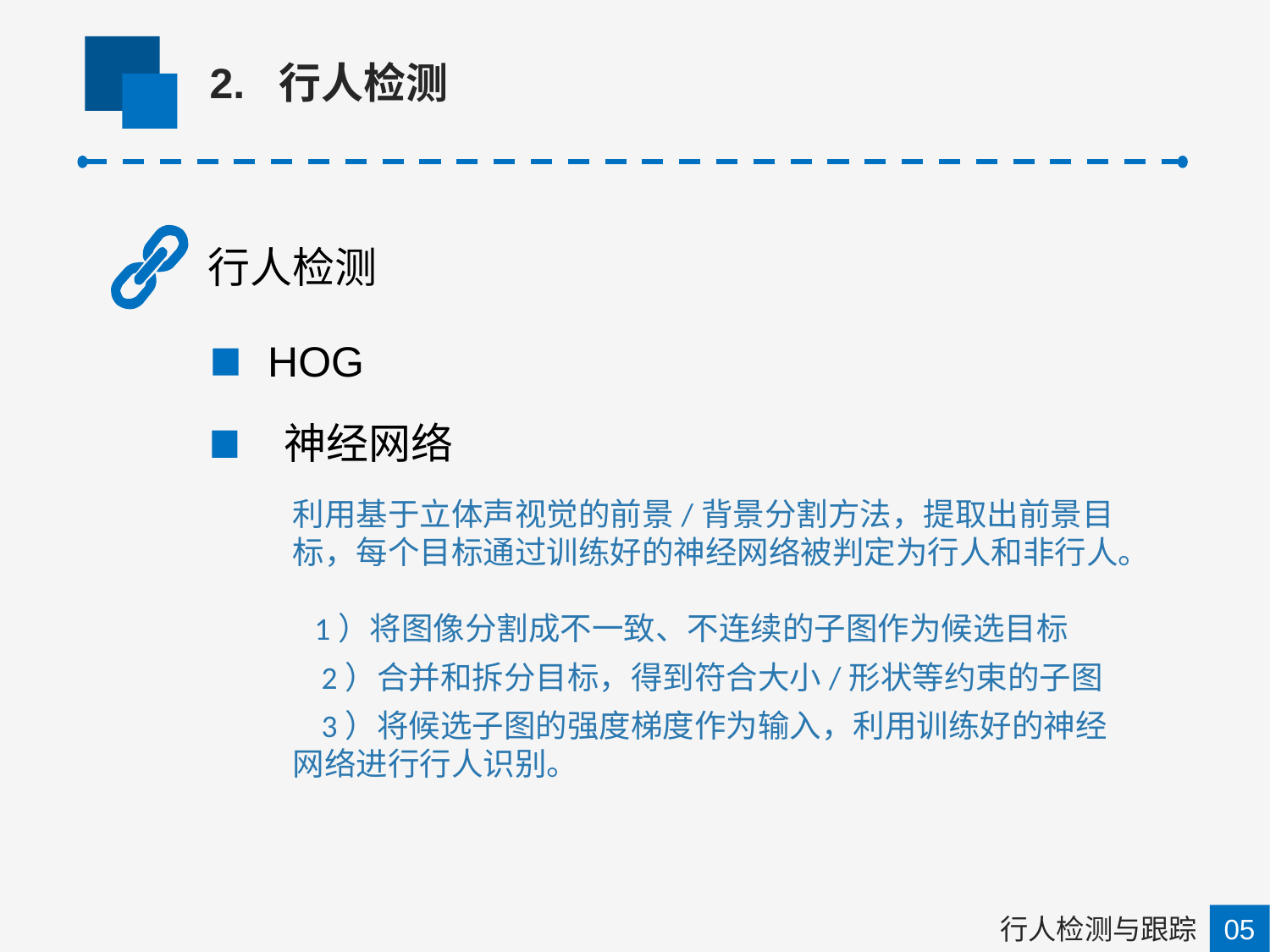

2.  行人检测

行人检测
HOG

神经网络

利用基于立体声视觉的前景/背景分割方法，提取出前景目标，每个目标通过训练好的神经网络被判定为行人和非行人。

   1）将图像分割成不一致、不连续的子图作为候选目标
    2）合并和拆分目标，得到符合大小/形状等约束的子图
    3）将候选子图的强度梯度作为输入，利用训练好的神经网络进行行人识别。
行人检测与跟踪
05